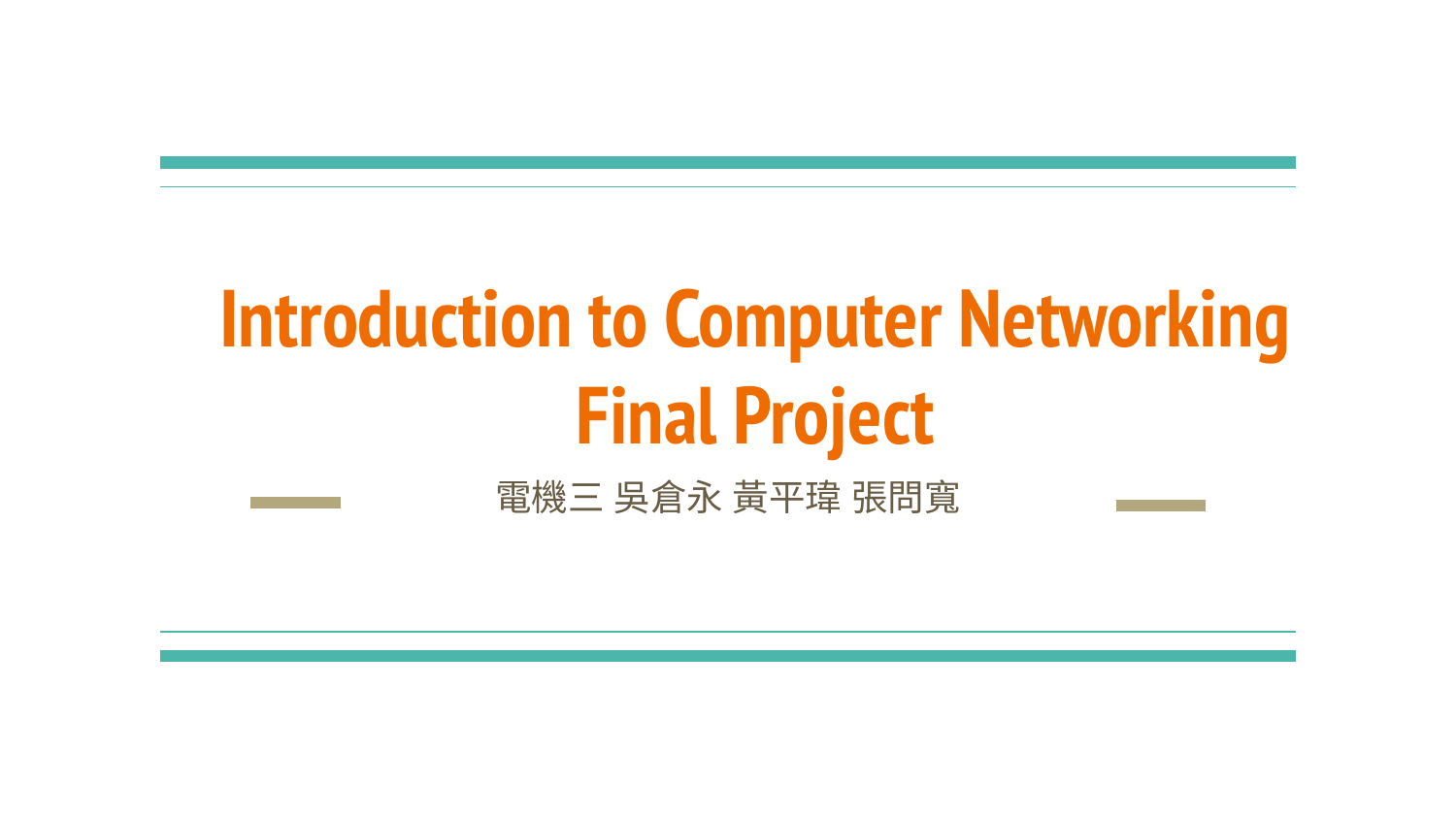

# Introduction to Computer Networking
Final Project
電機三 吳倉永 黃平瑋 張問寬